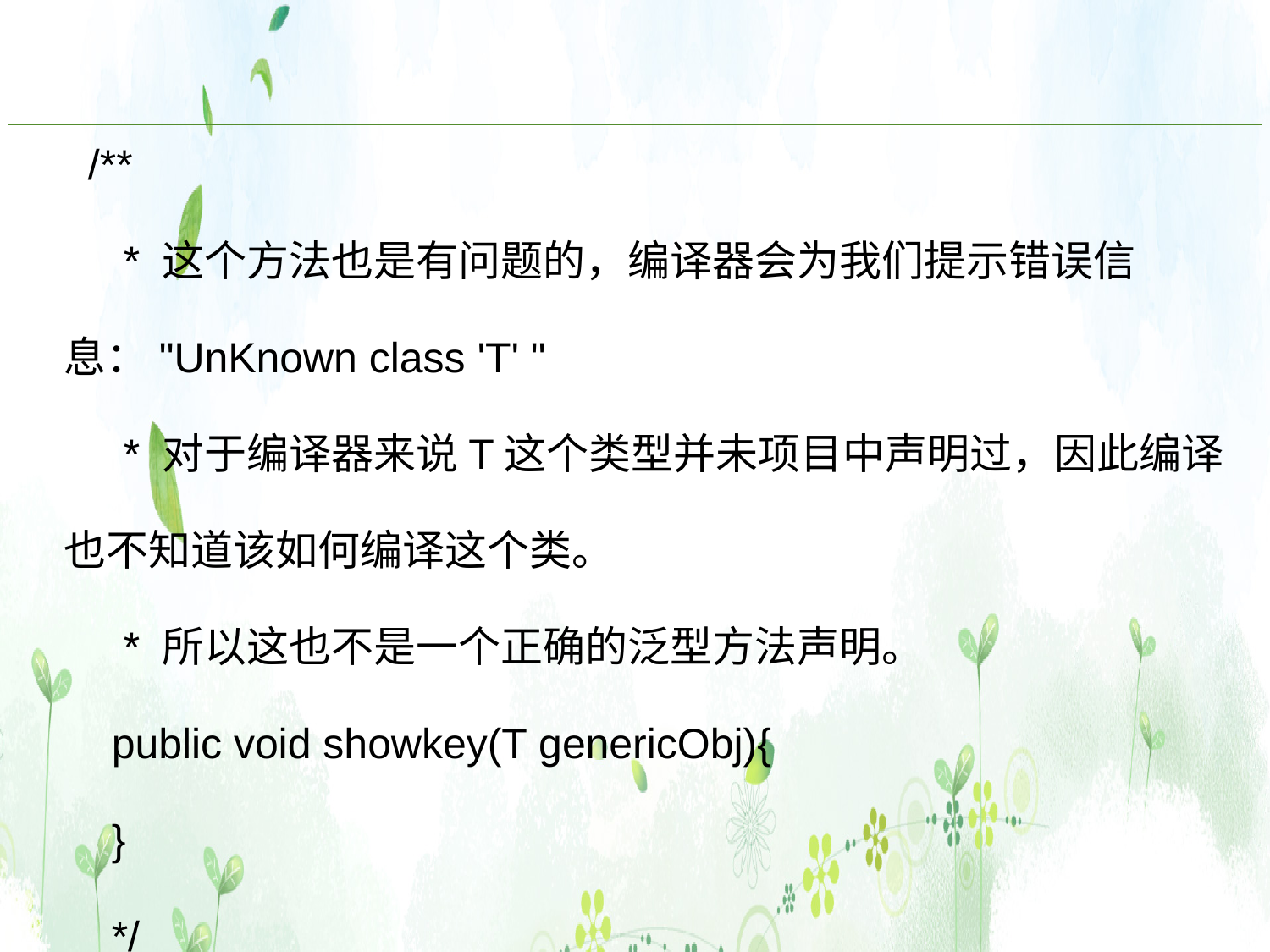

/**
     * 这个方法也是有问题的，编译器会为我们提示错误信息："UnKnown class 'T' "
     * 对于编译器来说T这个类型并未项目中声明过，因此编译也不知道该如何编译这个类。
     * 所以这也不是一个正确的泛型方法声明。
    public void showkey(T genericObj){
    }
    */